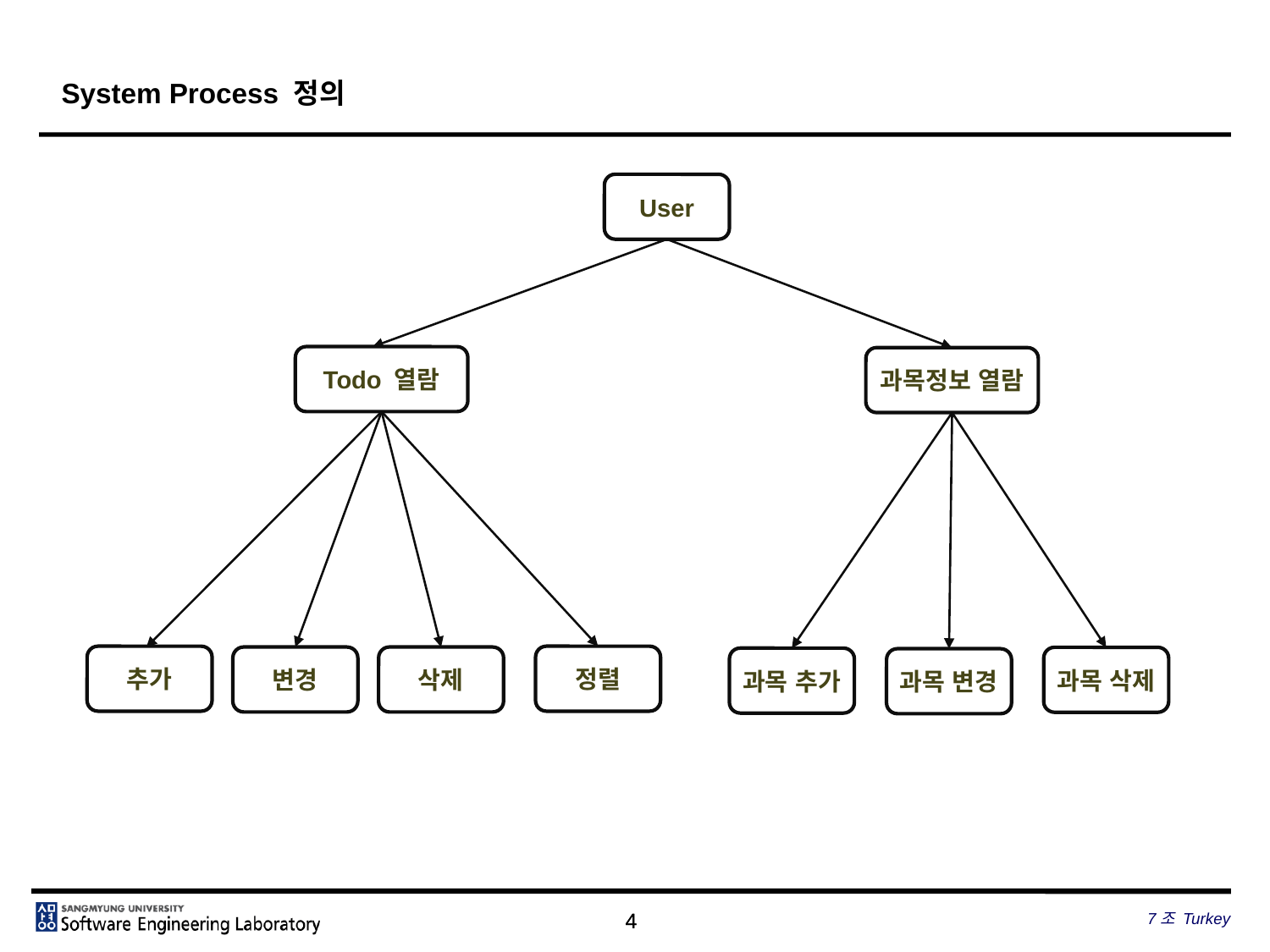

# System Process 정의
User
Todo 열람
과목정보 열람
추가
정렬
변경
삭제
과목 삭제
과목 추가
과목 변경
7조 Turkey